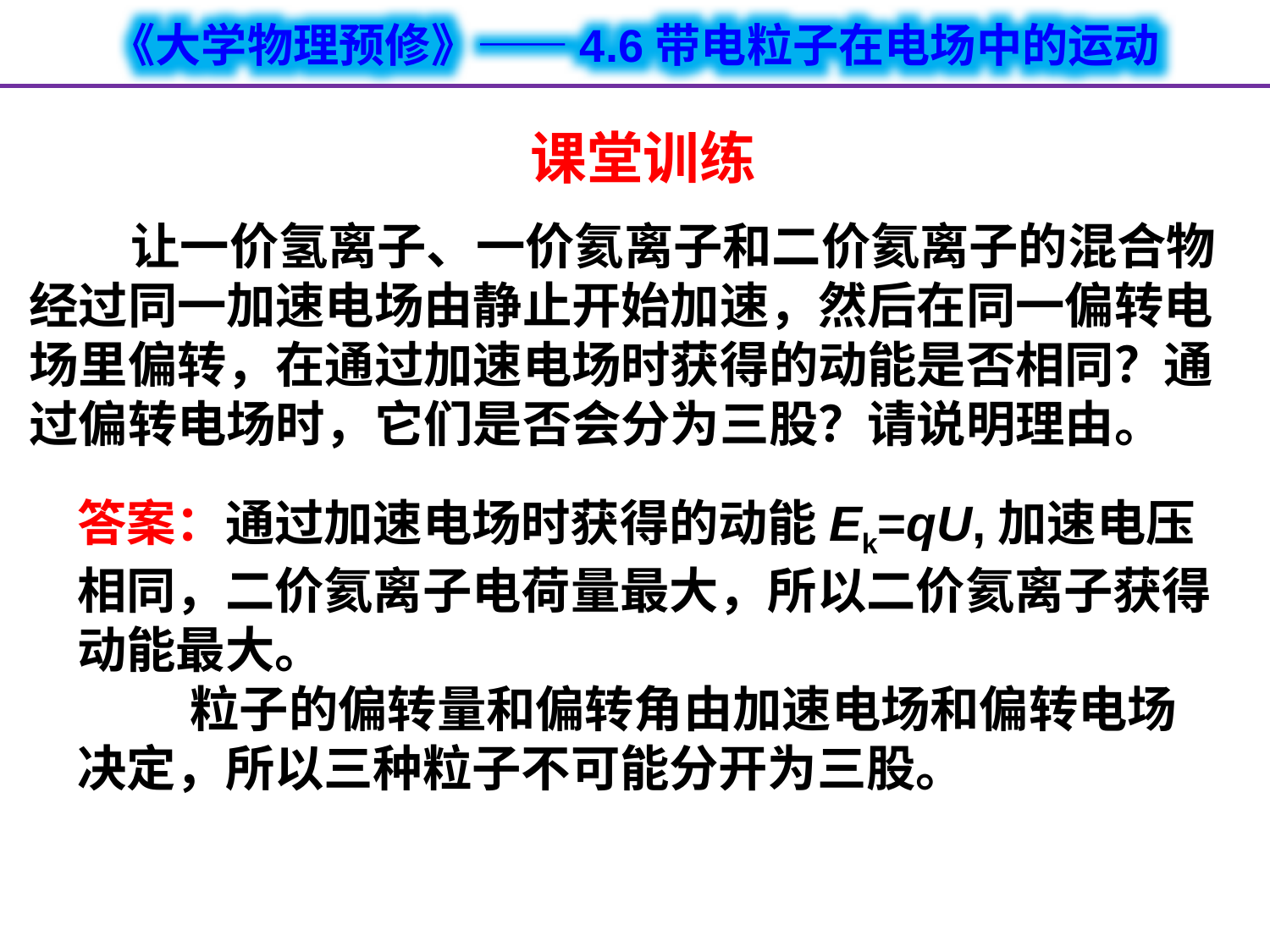

课堂训练
        让一价氢离子、一价氦离子和二价氦离子的混合物经过同一加速电场由静止开始加速，然后在同一偏转电场里偏转，在通过加速电场时获得的动能是否相同？通过偏转电场时，它们是否会分为三股？请说明理由。
答案：通过加速电场时获得的动能Ek=qU,加速电压相同，二价氦离子电荷量最大，所以二价氦离子获得动能最大。
         粒子的偏转量和偏转角由加速电场和偏转电场决定，所以三种粒子不可能分开为三股。